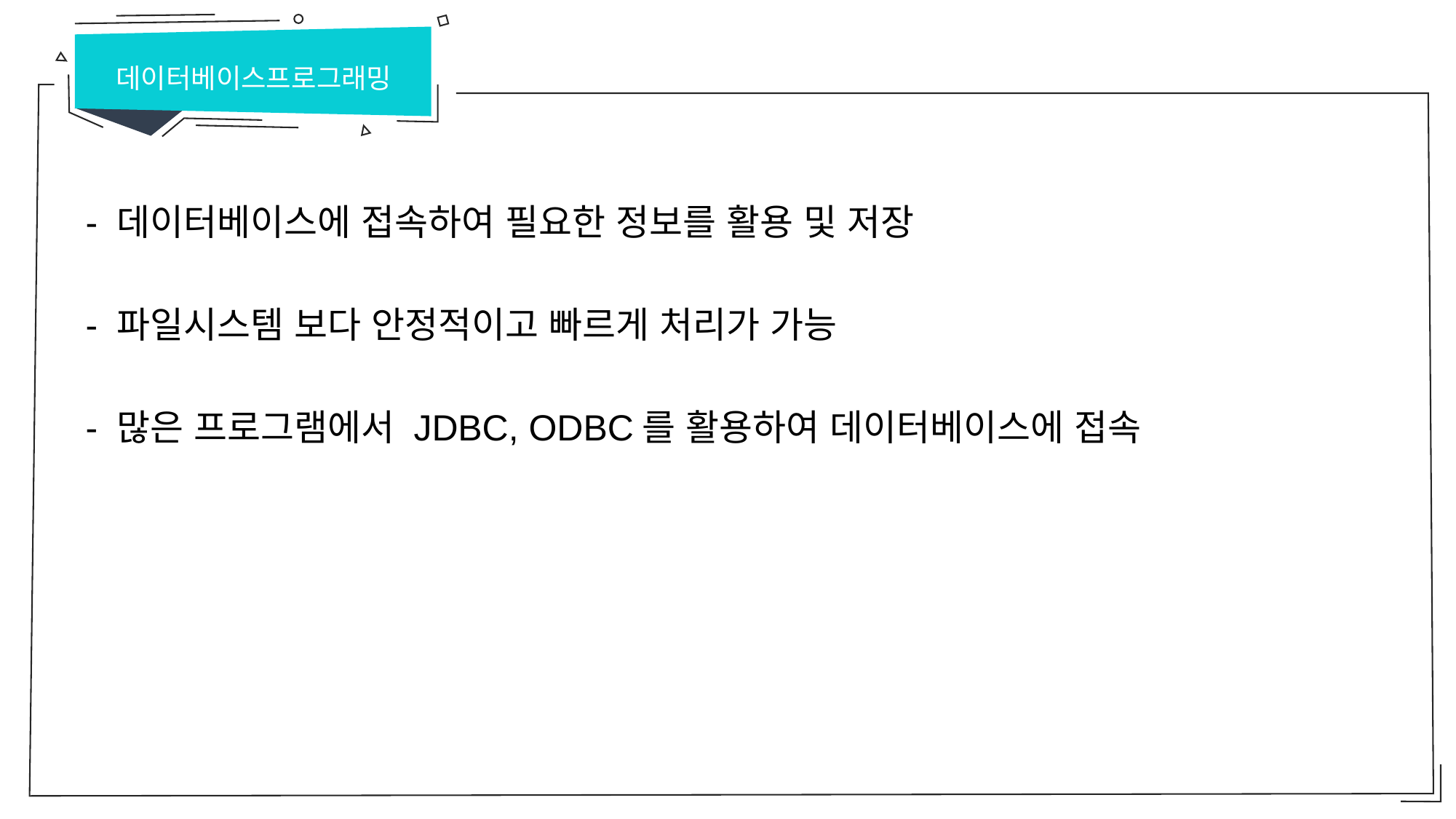

데이터베이스프로그래밍
  - 데이터베이스에 접속하여 필요한 정보를 활용 및 저장
  - 파일시스템 보다 안정적이고 빠르게 처리가 가능
  - 많은 프로그램에서 JDBC, ODBC를 활용하여 데이터베이스에 접속